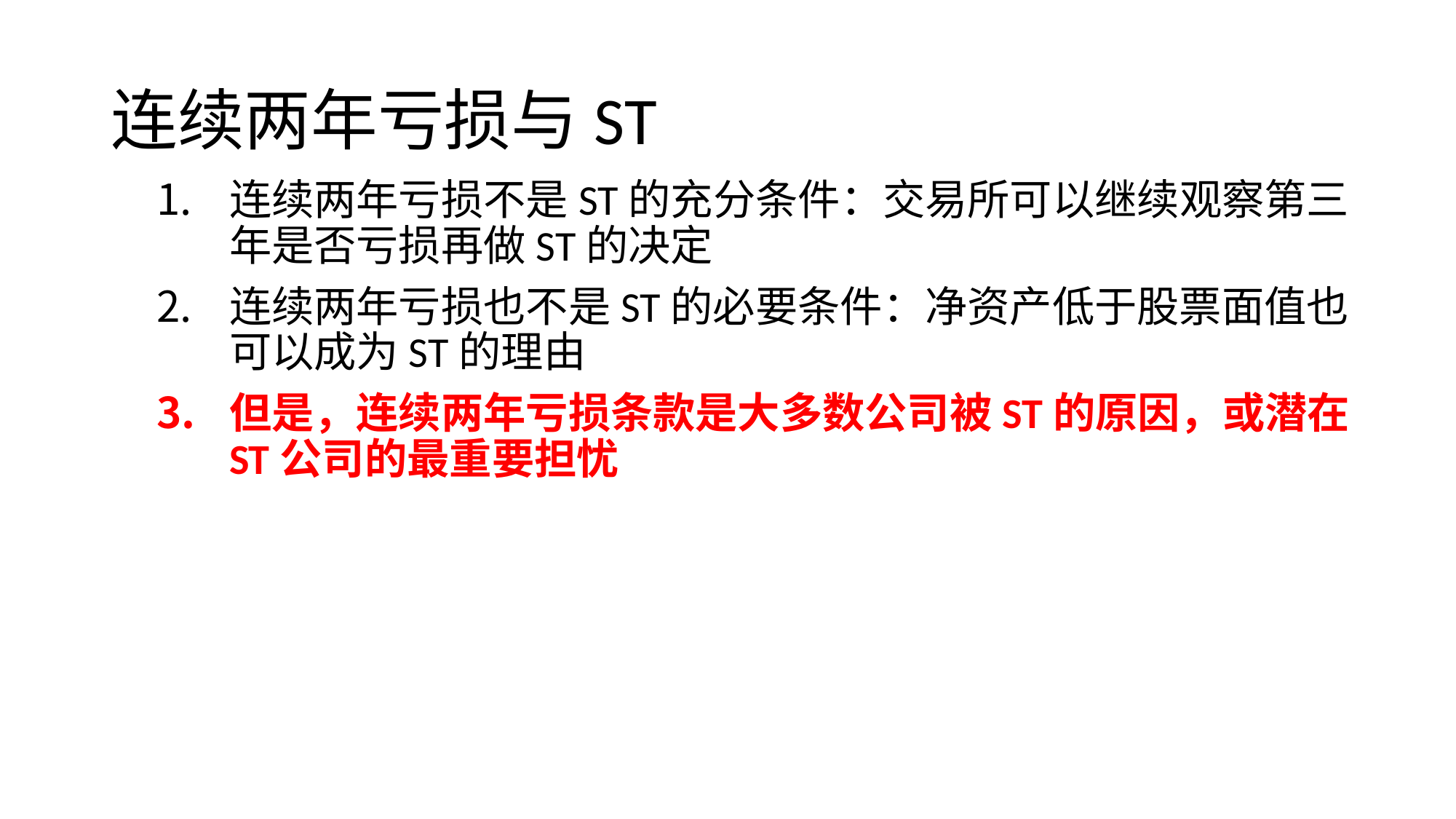

# 连续两年亏损与ST
连续两年亏损不是ST的充分条件：交易所可以继续观察第三年是否亏损再做ST的决定
连续两年亏损也不是ST的必要条件：净资产低于股票面值也可以成为ST的理由
但是，连续两年亏损条款是大多数公司被ST的原因，或潜在ST公司的最重要担忧